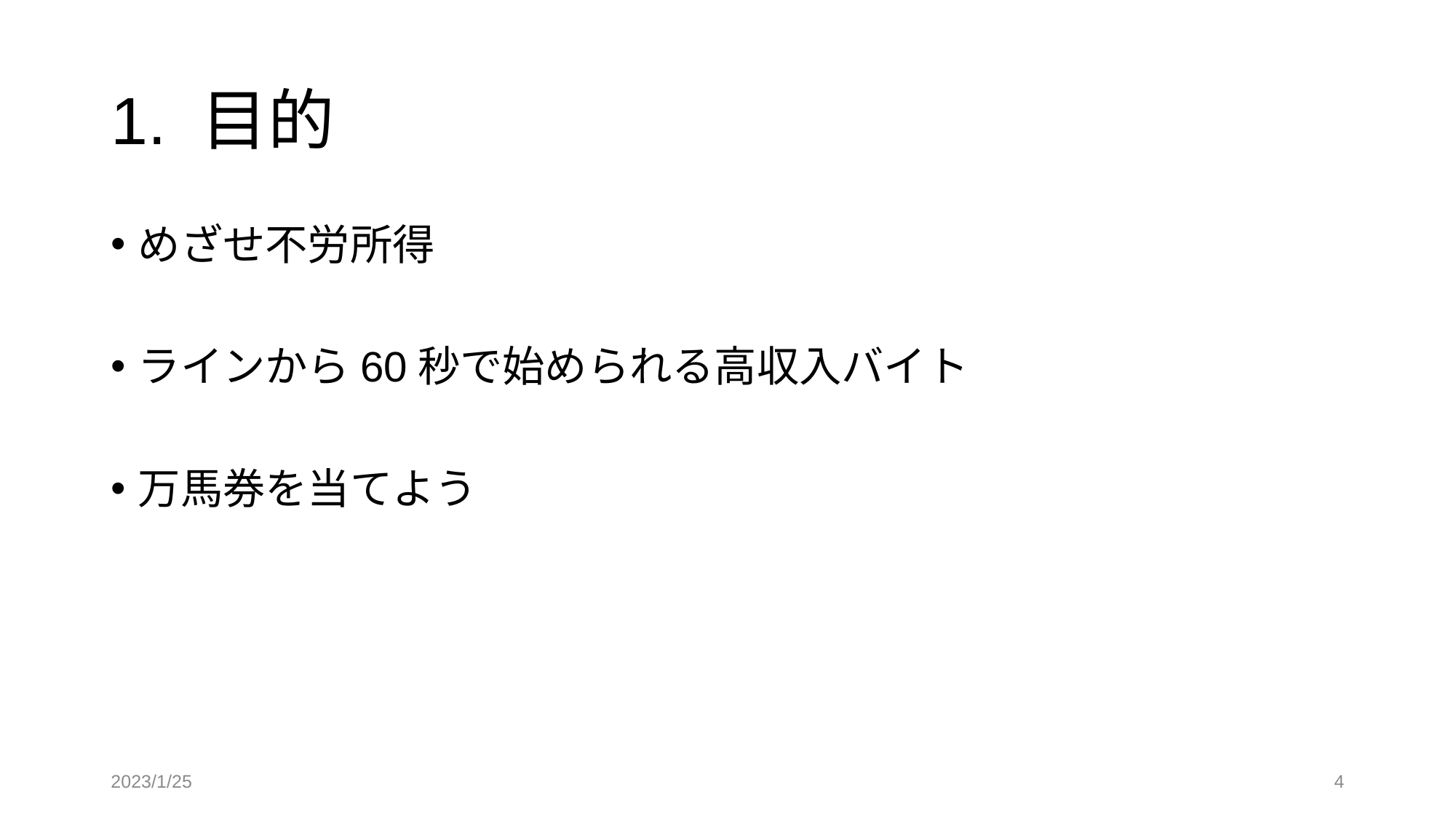

# 1. 目的
めざせ不労所得

ラインから60秒で始められる高収入バイト

万馬券を当てよう
2023/1/25
4